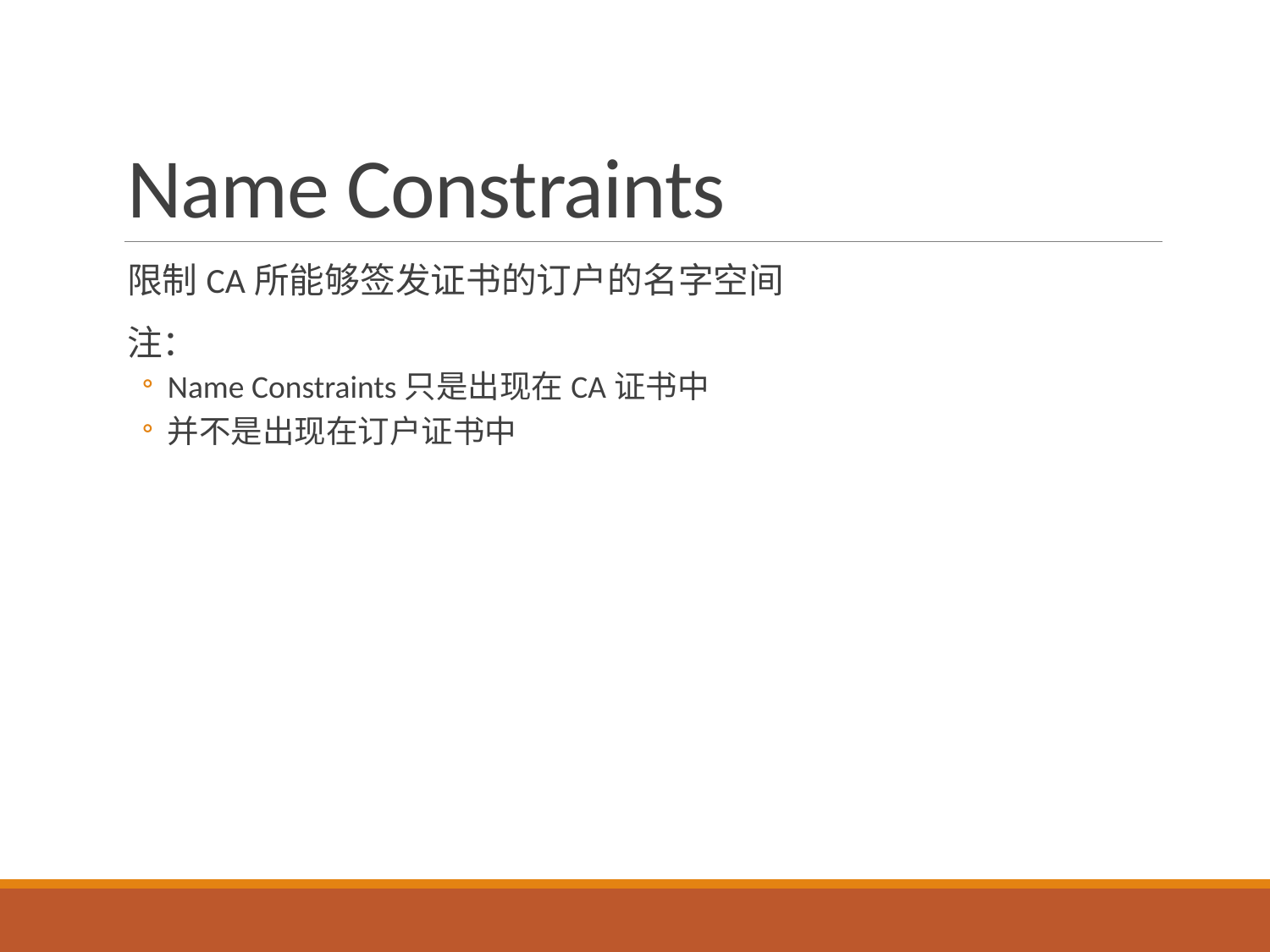

# Name Constraints
限制CA所能够签发证书的订户的名字空间
注：
Name Constraints只是出现在CA证书中
并不是出现在订户证书中
73